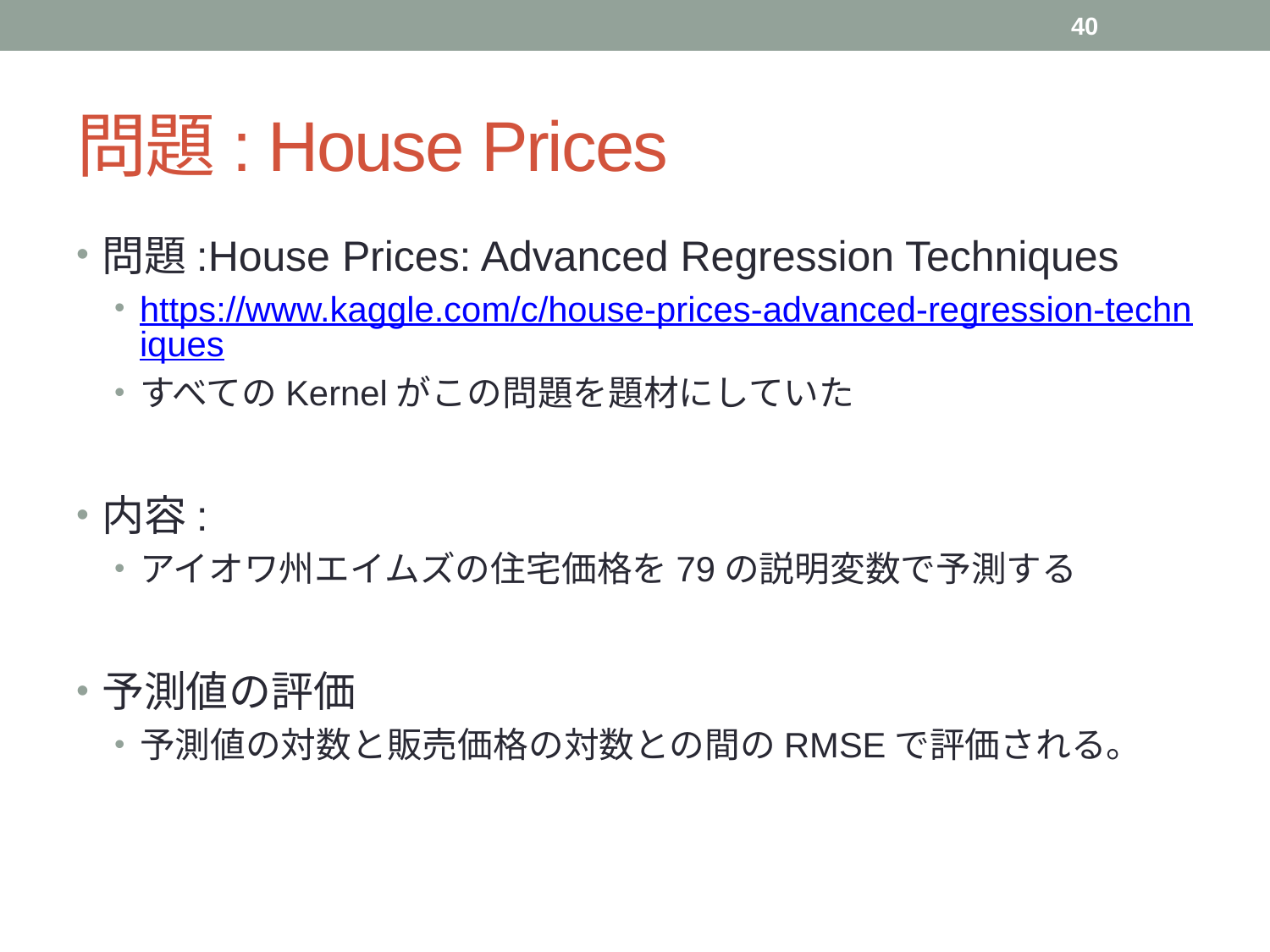

40
# 問題: House Prices
問題:House Prices: Advanced Regression Techniques
https://www.kaggle.com/c/house-prices-advanced-regression-techniques
すべてのKernelがこの問題を題材にしていた

内容:
アイオワ州エイムズの住宅価格を79の説明変数で予測する

予測値の評価
予測値の対数と販売価格の対数との間のRMSEで評価される。